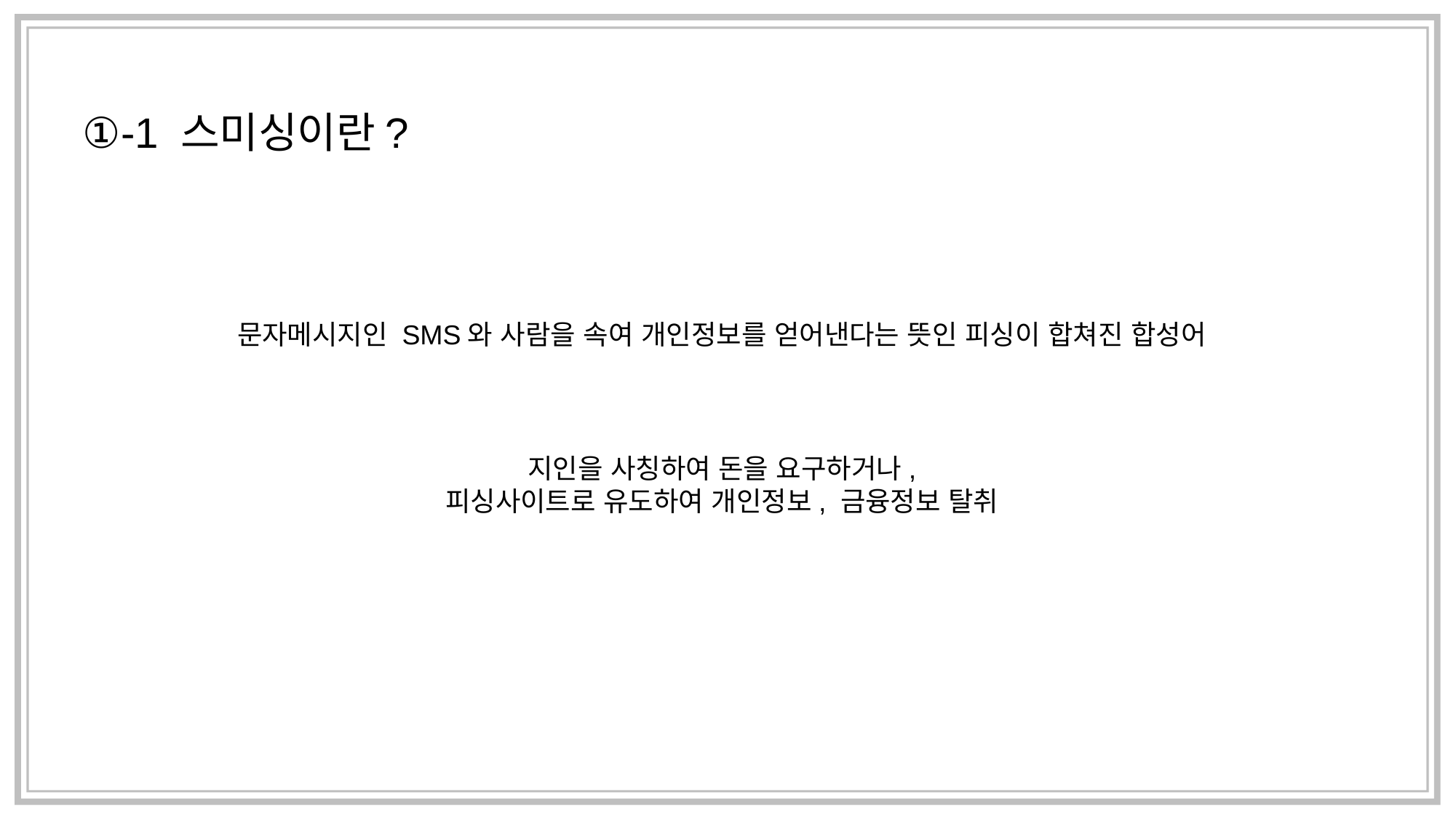

①-1 스미싱이란?
문자메시지인 SMS와 사람을 속여 개인정보를 얻어낸다는 뜻인 피싱이 합쳐진 합성어

지인을 사칭하여 돈을 요구하거나,
피싱사이트로 유도하여 개인정보, 금융정보 탈취